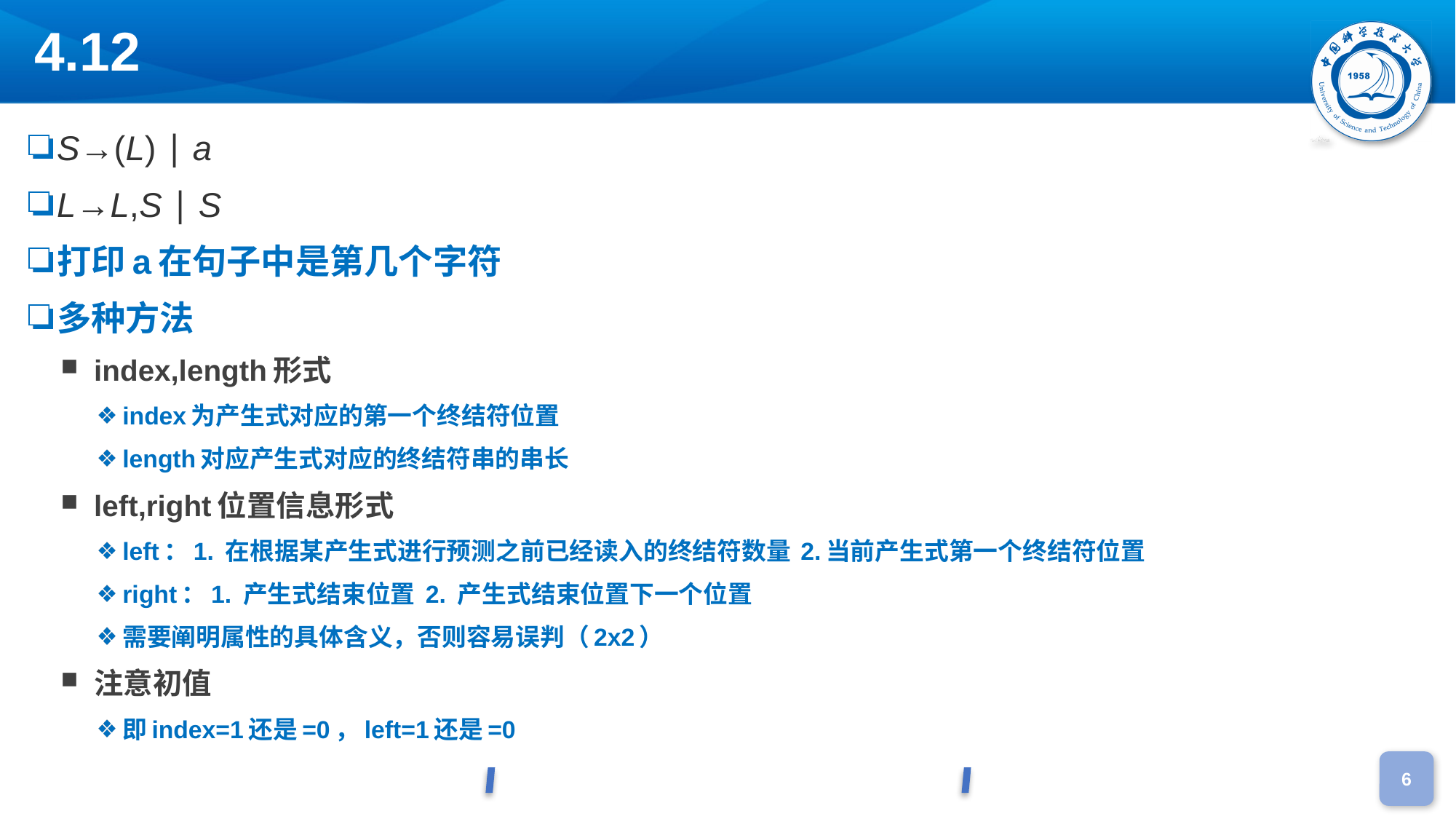

# 4.12
S→(L) ∣ a
L→L,S ∣ S
打印a在句子中是第几个字符
多种方法
index,length形式
index为产生式对应的第一个终结符位置
length对应产生式对应的终结符串的串长
left,right位置信息形式
left：1. 在根据某产生式进行预测之前已经读入的终结符数量 2.当前产生式第一个终结符位置
right：1. 产生式结束位置 2. 产生式结束位置下一个位置
需要阐明属性的具体含义，否则容易误判（2x2）
注意初值
即index=1还是=0，left=1还是=0